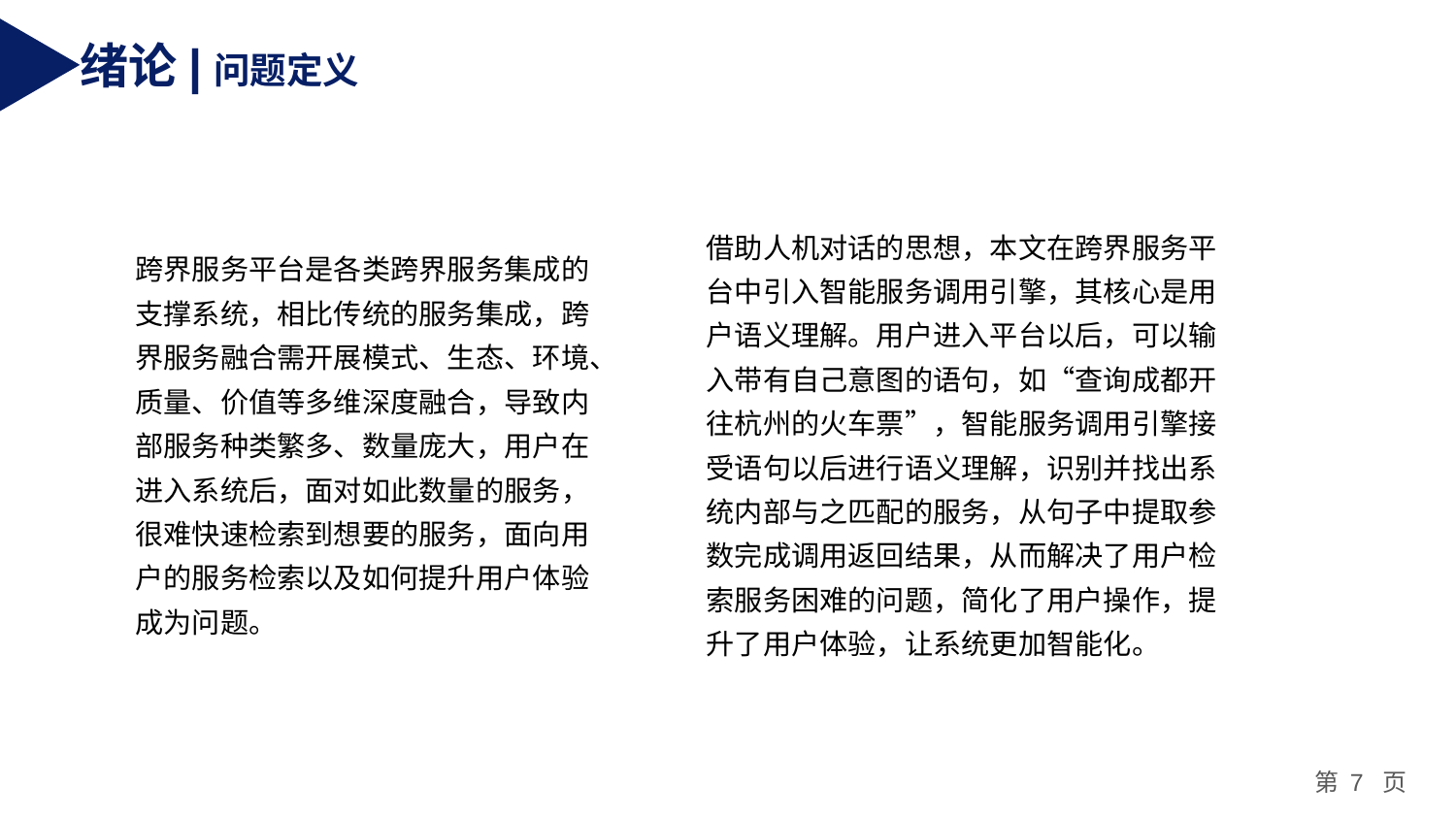

绪论|问题定义
借助人机对话的思想，本文在跨界服务平台中引入智能服务调用引擎，其核心是用户语义理解。用户进入平台以后，可以输入带有自己意图的语句，如“查询成都开往杭州的火车票”，智能服务调用引擎接受语句以后进行语义理解，识别并找出系统内部与之匹配的服务，从句子中提取参数完成调用返回结果，从而解决了用户检索服务困难的问题，简化了用户操作，提升了用户体验，让系统更加智能化。
跨界服务平台是各类跨界服务集成的支撑系统，相比传统的服务集成，跨界服务融合需开展模式、生态、环境、质量、价值等多维深度融合，导致内部服务种类繁多、数量庞大，用户在进入系统后，面对如此数量的服务，很难快速检索到想要的服务，面向用户的服务检索以及如何提升用户体验成为问题。